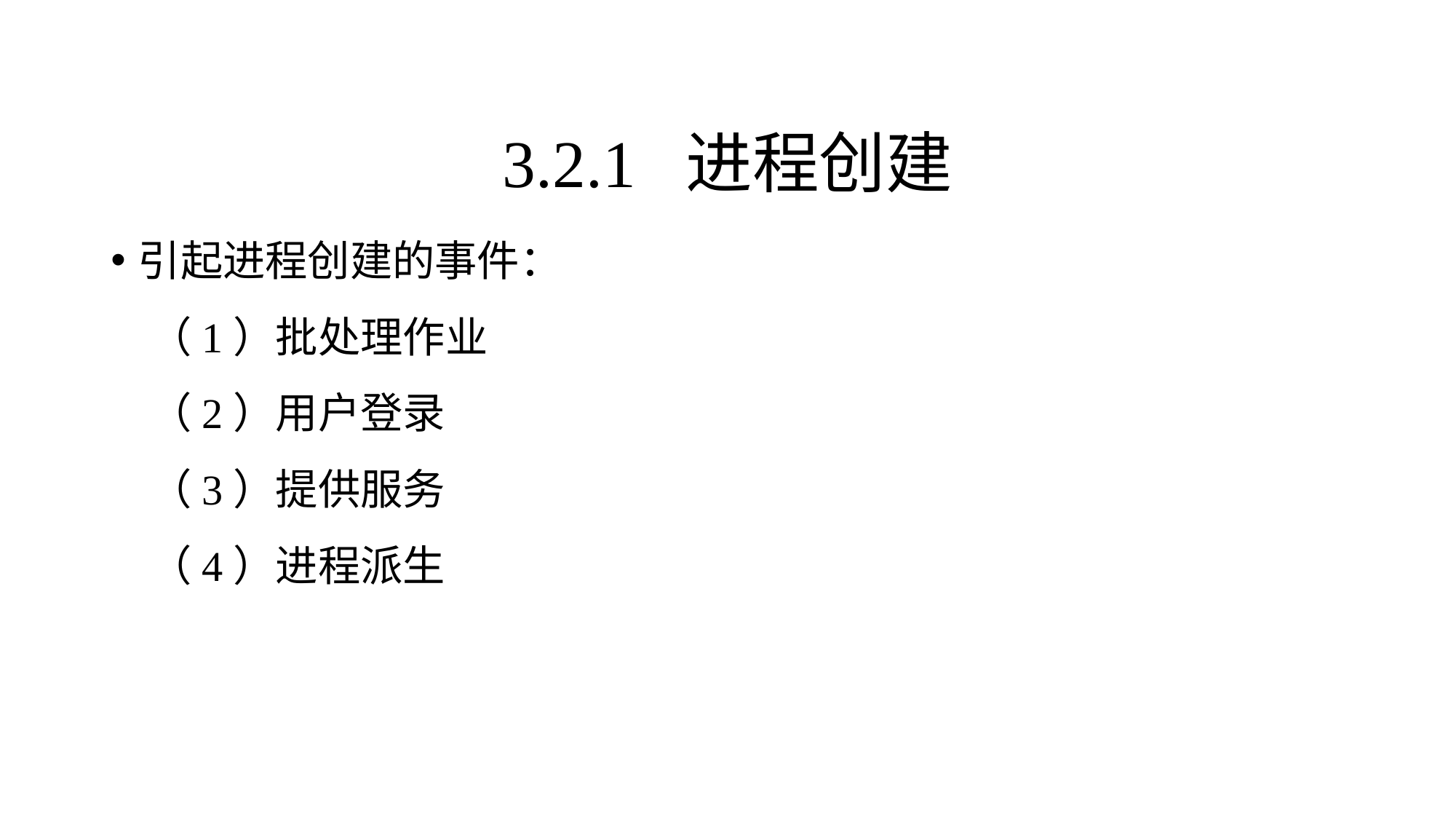

引起进程创建的事件：
   （1）批处理作业
   （2）用户登录
   （3）提供服务
   （4）进程派生
3.2.1  进程创建
2